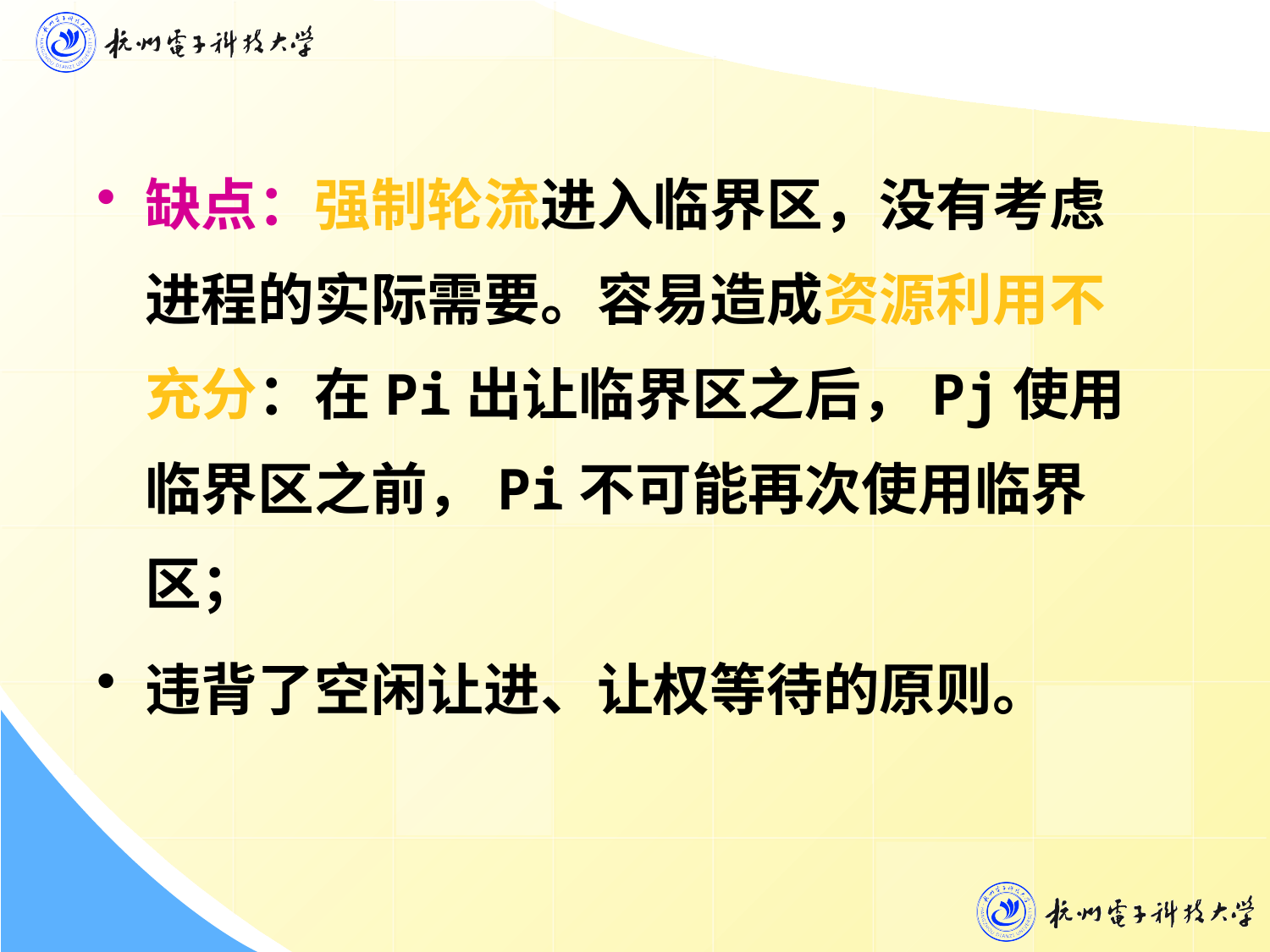

缺点：强制轮流进入临界区，没有考虑进程的实际需要。容易造成资源利用不充分：在Pi出让临界区之后，Pj使用临界区之前，Pi不可能再次使用临界区；
违背了空闲让进、让权等待的原则。